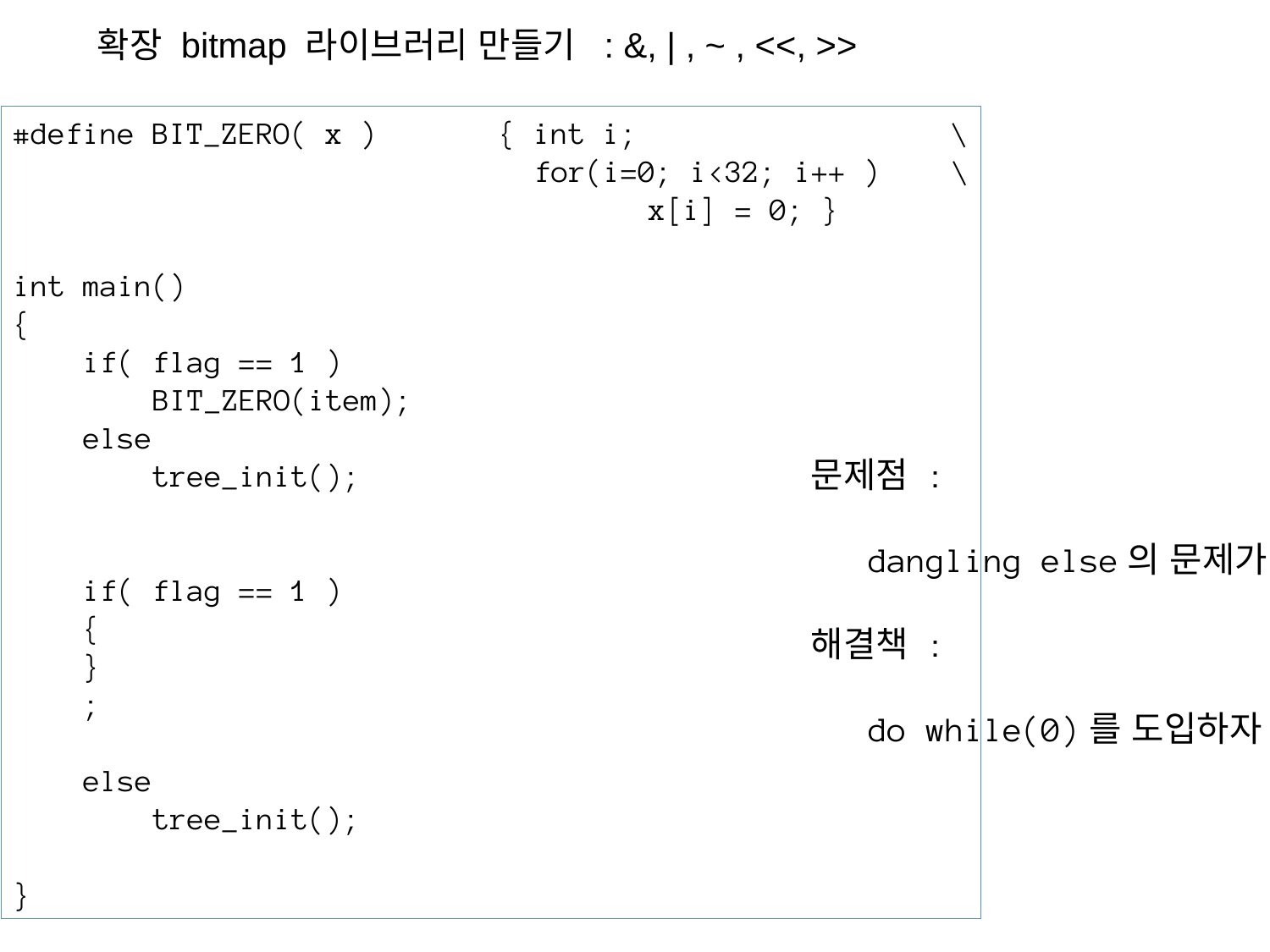

확장 bitmap 라이브러리 만들기  : &, | , ~ , <<, >>
#define BIT_ZERO( x )       { int i;                  \
                              for(i=0; i<32; i++ )    \
					x[i] = 0; }

int main()
{
    if( flag == 1 )
        BIT_ZERO(item);
    else
        tree_init();

    if( flag == 1 )
    {
    }
    ;

    else
        tree_init();

}
문제점 :

   dangling else의 문제가 있다.

해결책 :

   do while(0)를 도입하자.